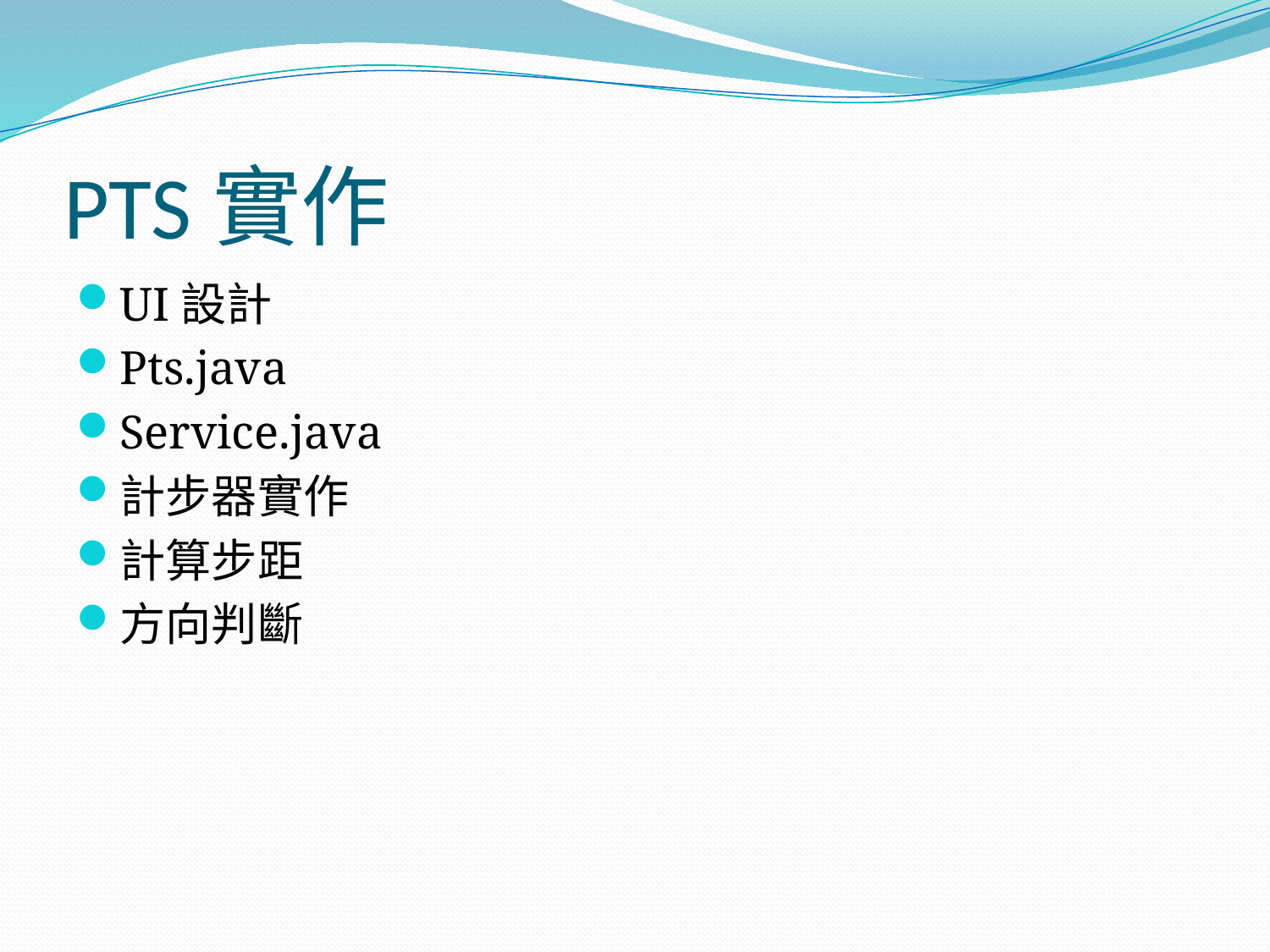

# PTS實作
UI設計
Pts.java
Service.java
計步器實作
計算步距
方向判斷